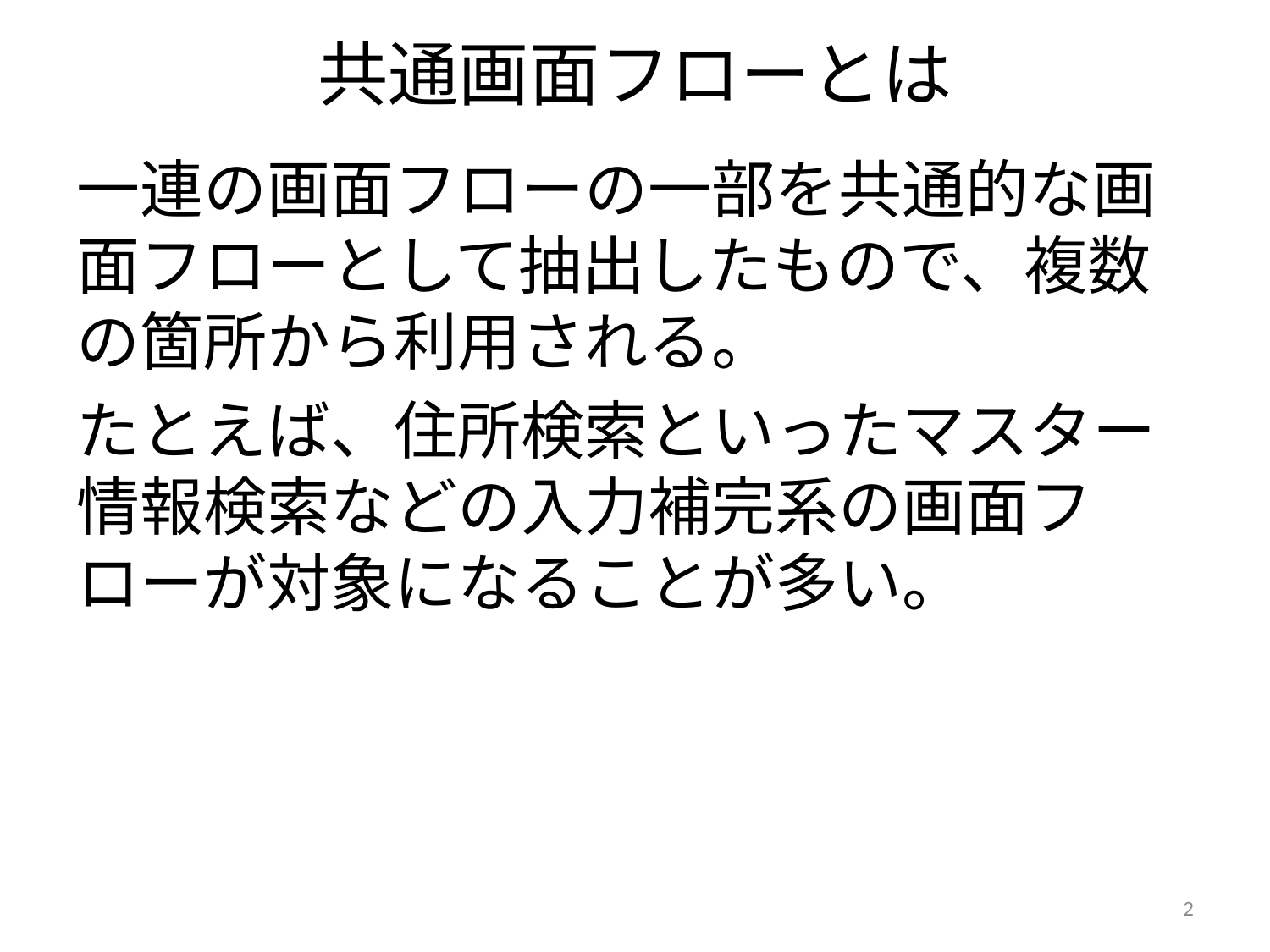

# 共通画面フローとは
一連の画面フローの一部を共通的な画面フローとして抽出したもので、複数の箇所から利用される。
たとえば、住所検索といったマスター情報検索などの入力補完系の画面フローが対象になることが多い。
2